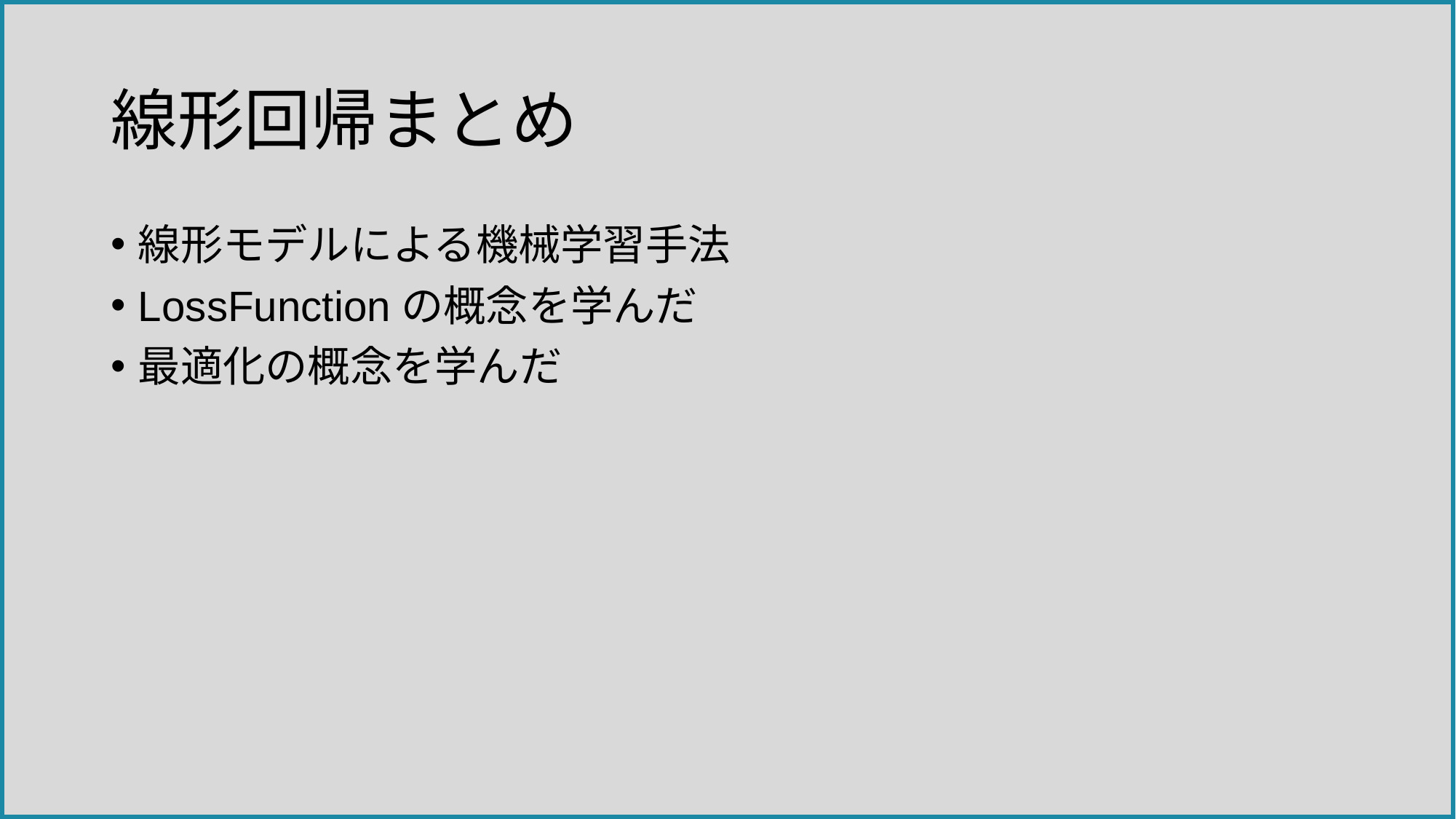

# 線形回帰まとめ
線形モデルによる機械学習手法
LossFunctionの概念を学んだ
最適化の概念を学んだ